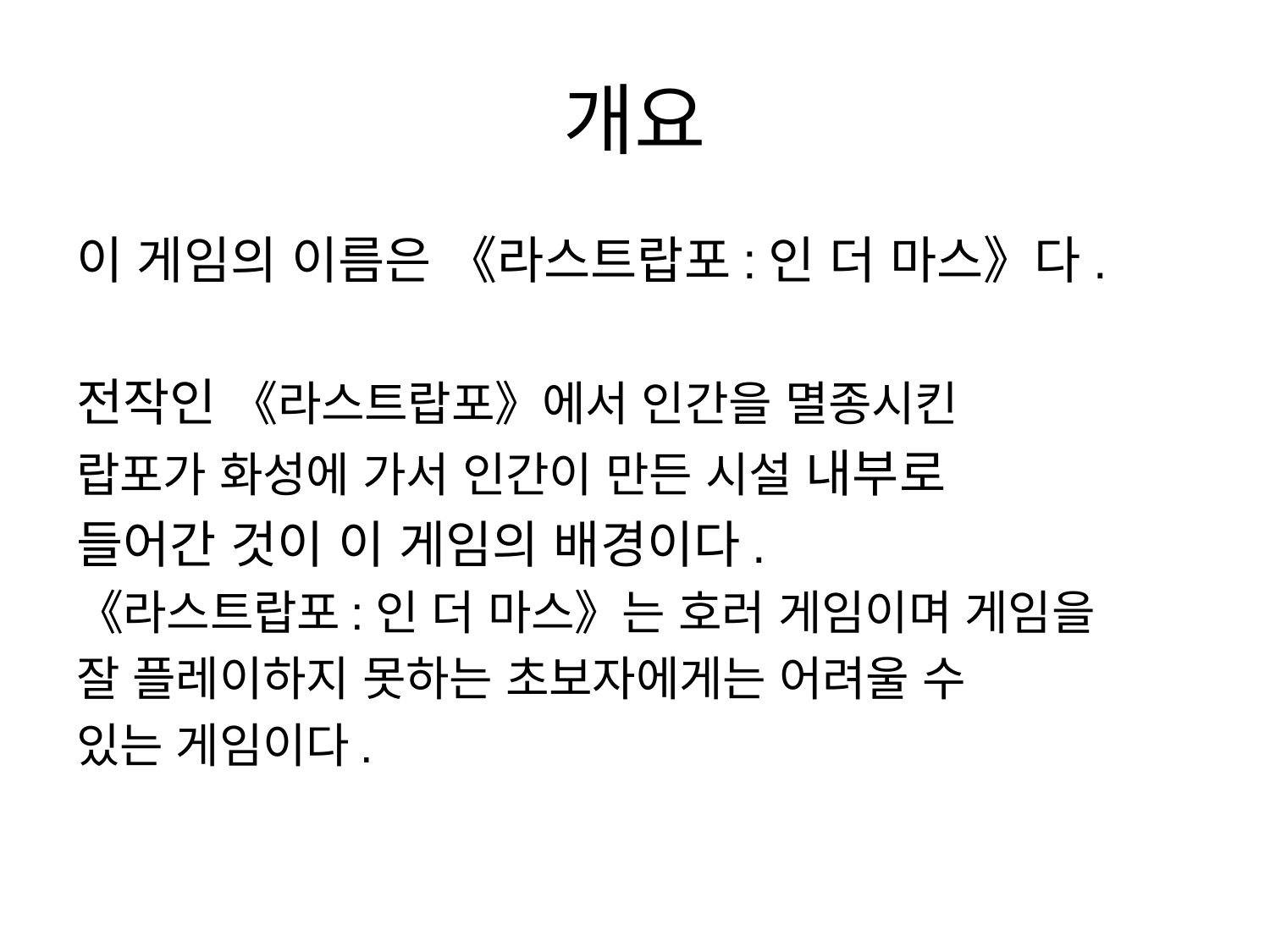

# 개요
이 게임의 이름은 《라스트랍포:인 더 마스》다.

전작인 《라스트랍포》에서 인간을 멸종시킨
랍포가 화성에 가서 인간이 만든 시설 내부로
들어간 것이 이 게임의 배경이다.
《라스트랍포:인 더 마스》는 호러 게임이며 게임을
잘 플레이하지 못하는 초보자에게는 어려울 수
있는 게임이다.